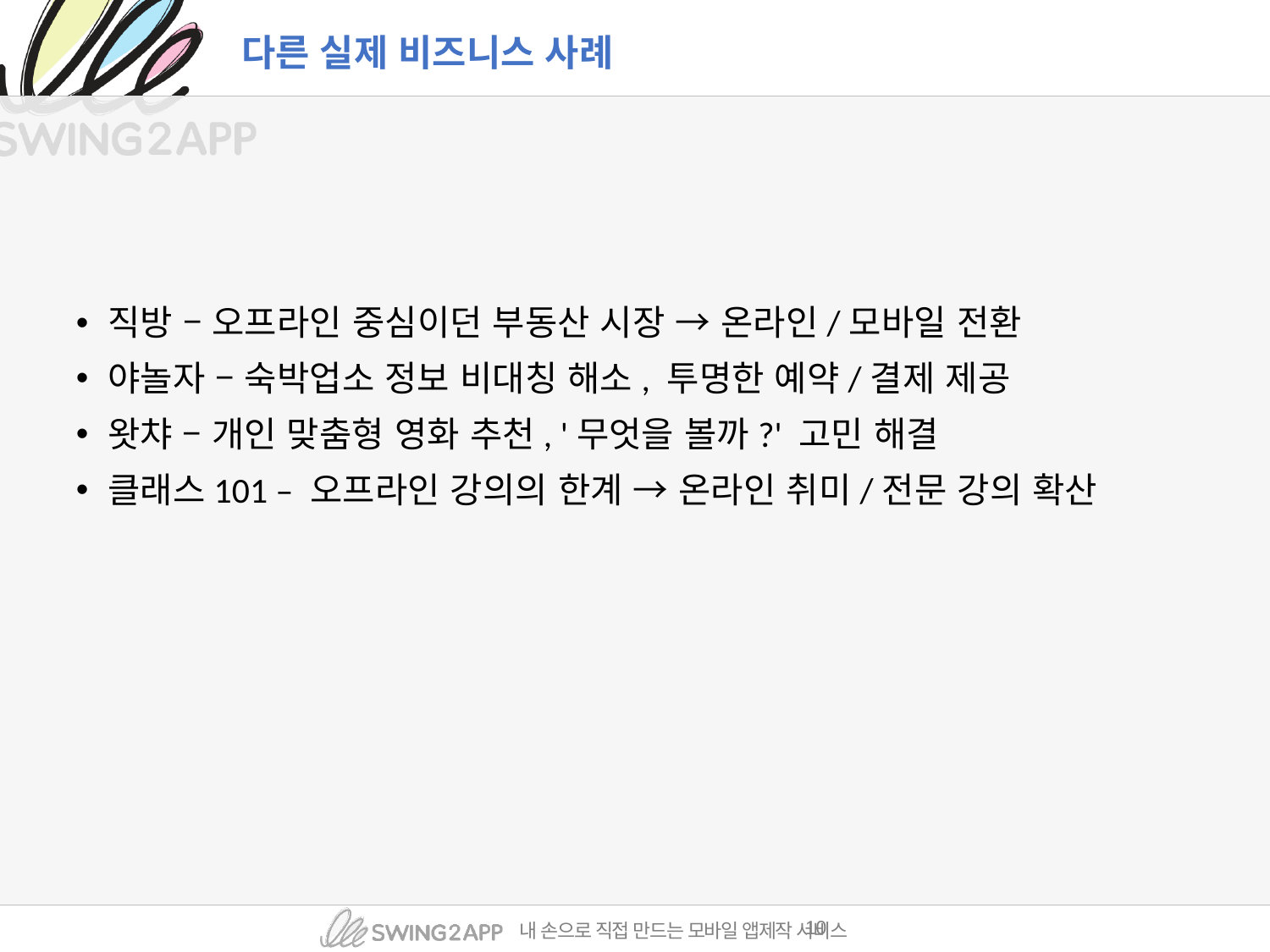

# 다른 실제 비즈니스 사례

직방 – 오프라인 중심이던 부동산 시장 → 온라인/모바일 전환
야놀자 – 숙박업소 정보 비대칭 해소, 투명한 예약/결제 제공
왓챠 – 개인 맞춤형 영화 추천, '무엇을 볼까?' 고민 해결
클래스101 – 오프라인 강의의 한계 → 온라인 취미/전문 강의 확산